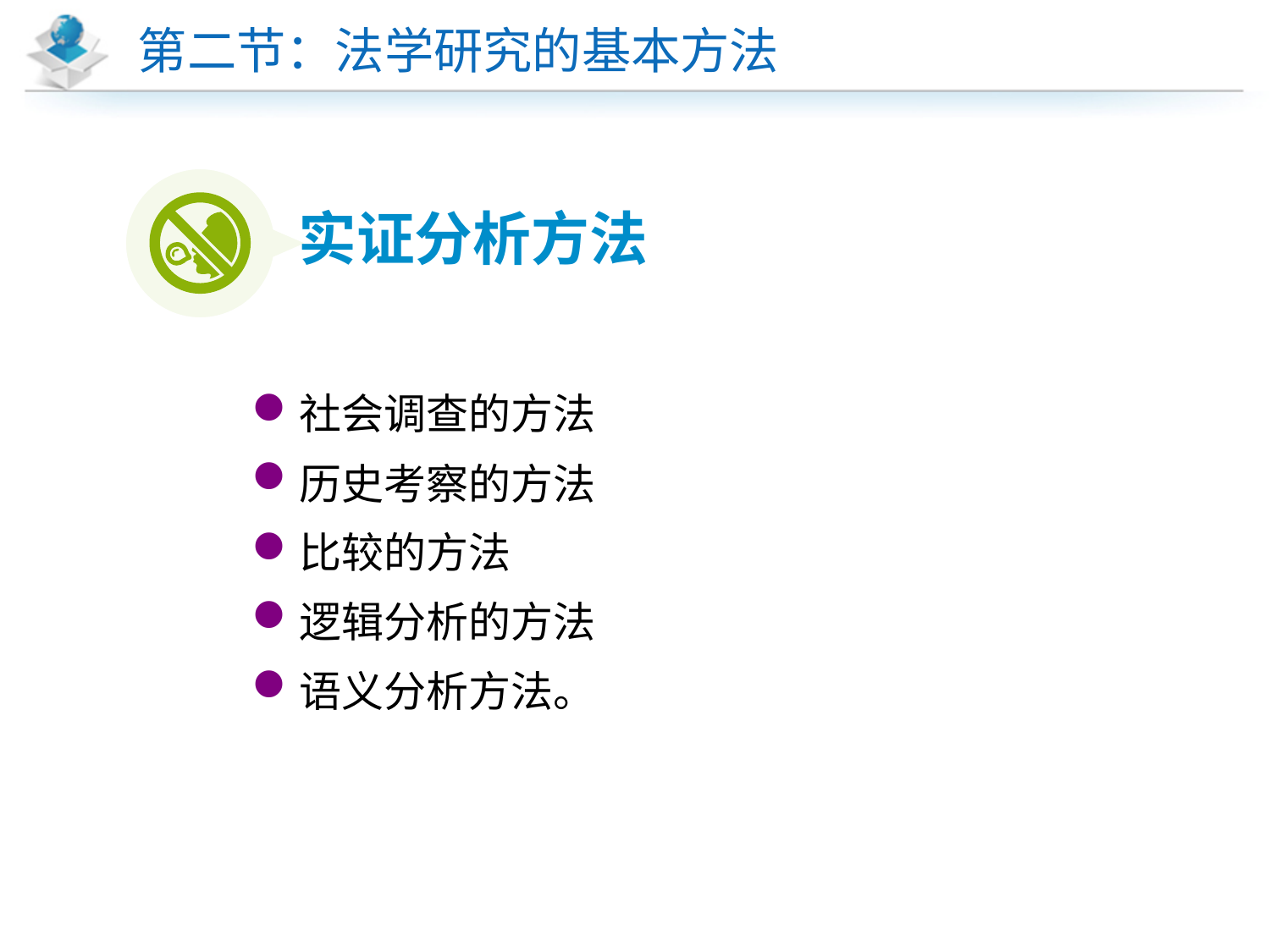

# 第二节：法学研究的基本方法

实证分析方法
社会调查的方法
历史考察的方法
比较的方法
逻辑分析的方法
语义分析方法。
通过对经验事实的观察和分析来建立和检验各种理论命题。